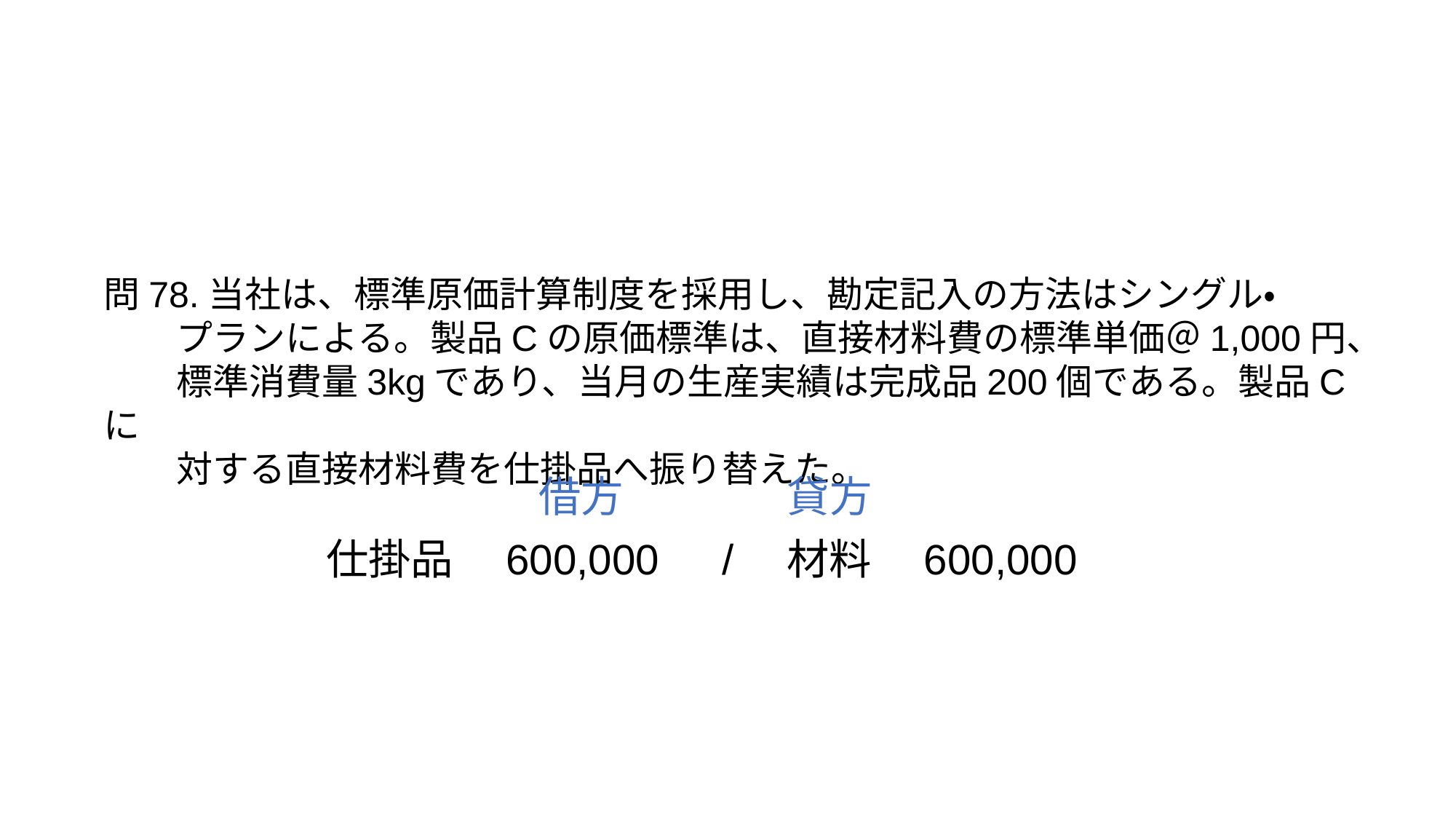

問78.当社は、標準原価計算制度を採用し、勘定記入の方法はシングル・
　　プランによる。製品Cの原価標準は、直接材料費の標準単価＠1,000円、
　　標準消費量3kgであり、当月の生産実績は完成品200個である。製品Cに
　　対する直接材料費を仕掛品へ振り替えた。
借方
貸方
仕掛品　600,000　/　材料　600,000